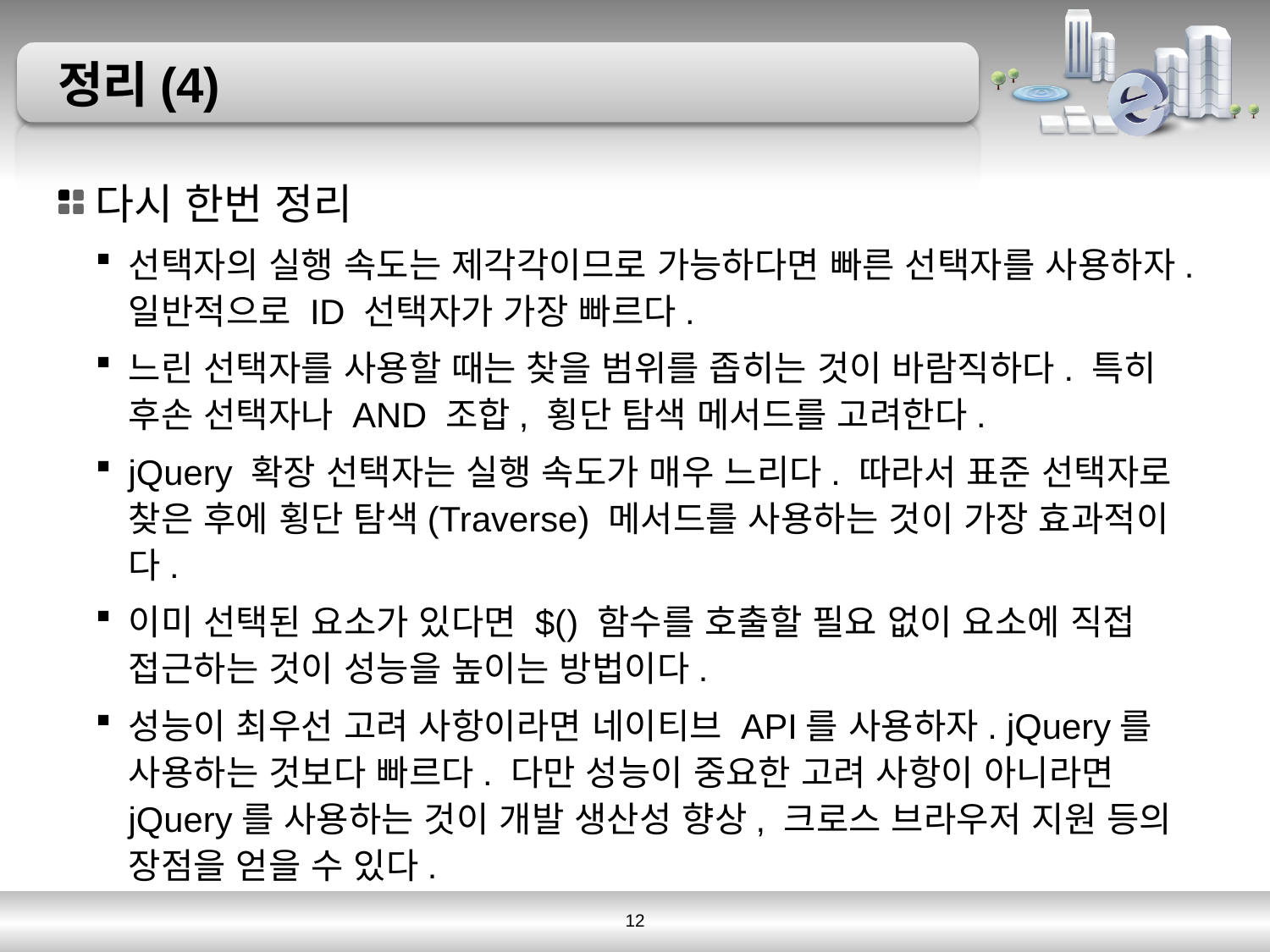

# 정리(4)
다시 한번 정리
선택자의 실행 속도는 제각각이므로 가능하다면 빠른 선택자를 사용하자. 일반적으로 ID 선택자가 가장 빠르다.
느린 선택자를 사용할 때는 찾을 범위를 좁히는 것이 바람직하다. 특히 후손 선택자나 AND 조합, 횡단 탐색 메서드를 고려한다.
jQuery 확장 선택자는 실행 속도가 매우 느리다. 따라서 표준 선택자로 찾은 후에 횡단 탐색(Traverse) 메서드를 사용하는 것이 가장 효과적이다.
이미 선택된 요소가 있다면 $() 함수를 호출할 필요 없이 요소에 직접 접근하는 것이 성능을 높이는 방법이다.
성능이 최우선 고려 사항이라면 네이티브 API를 사용하자. jQuery를 사용하는 것보다 빠르다. 다만 성능이 중요한 고려 사항이 아니라면 jQuery를 사용하는 것이 개발 생산성 향상, 크로스 브라우저 지원 등의 장점을 얻을 수 있다.